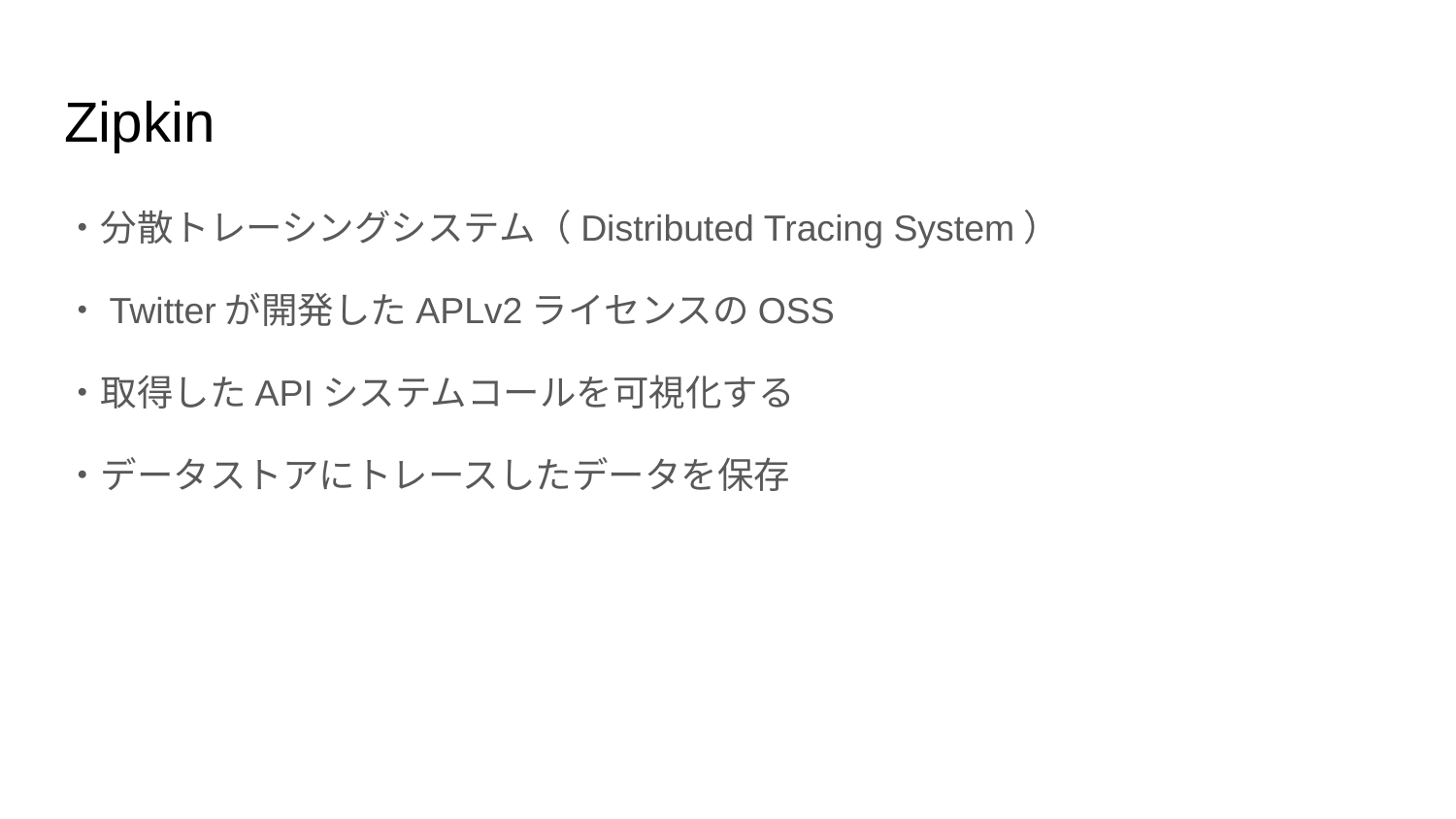

# Zipkin
・分散トレーシングシステム（Distributed Tracing System）
・Twitterが開発したAPLv2ライセンスのOSS
・取得したAPIシステムコールを可視化する
・データストアにトレースしたデータを保存